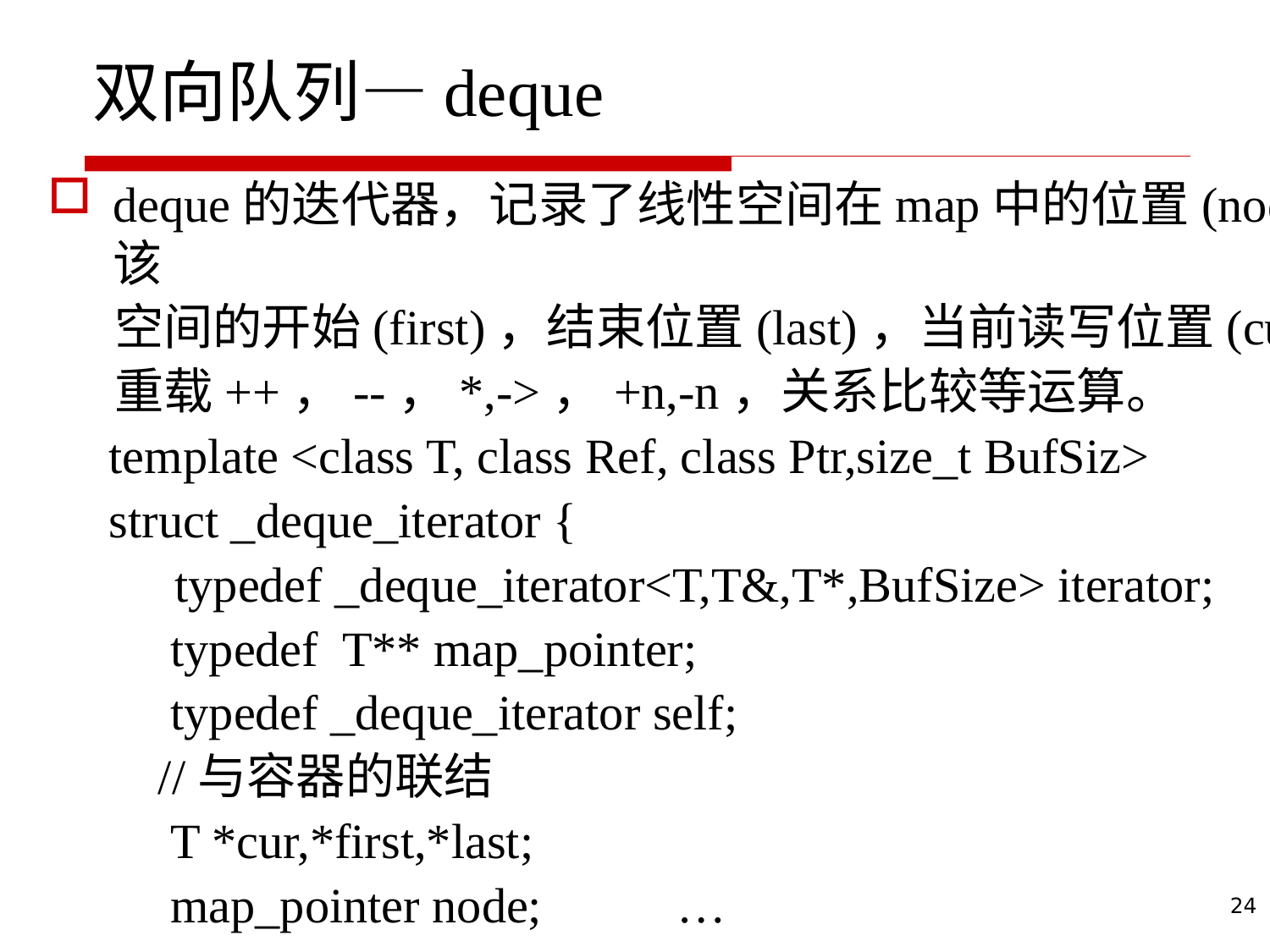

# 双向队列—deque
deque的迭代器，记录了线性空间在map中的位置(node)，该
     空间的开始(first)，结束位置(last)，当前读写位置(cur)。
     重载++，--，*,->，+n,-n，关系比较等运算。
     template <class T, class Ref, class Ptr,size_t BufSiz>
     struct _deque_iterator {
    	typedef _deque_iterator<T,T&,T*,BufSize> iterator;
          typedef  T** map_pointer;
          typedef _deque_iterator self;
         //与容器的联结
          T *cur,*first,*last;
          map_pointer node;           …
     }

24